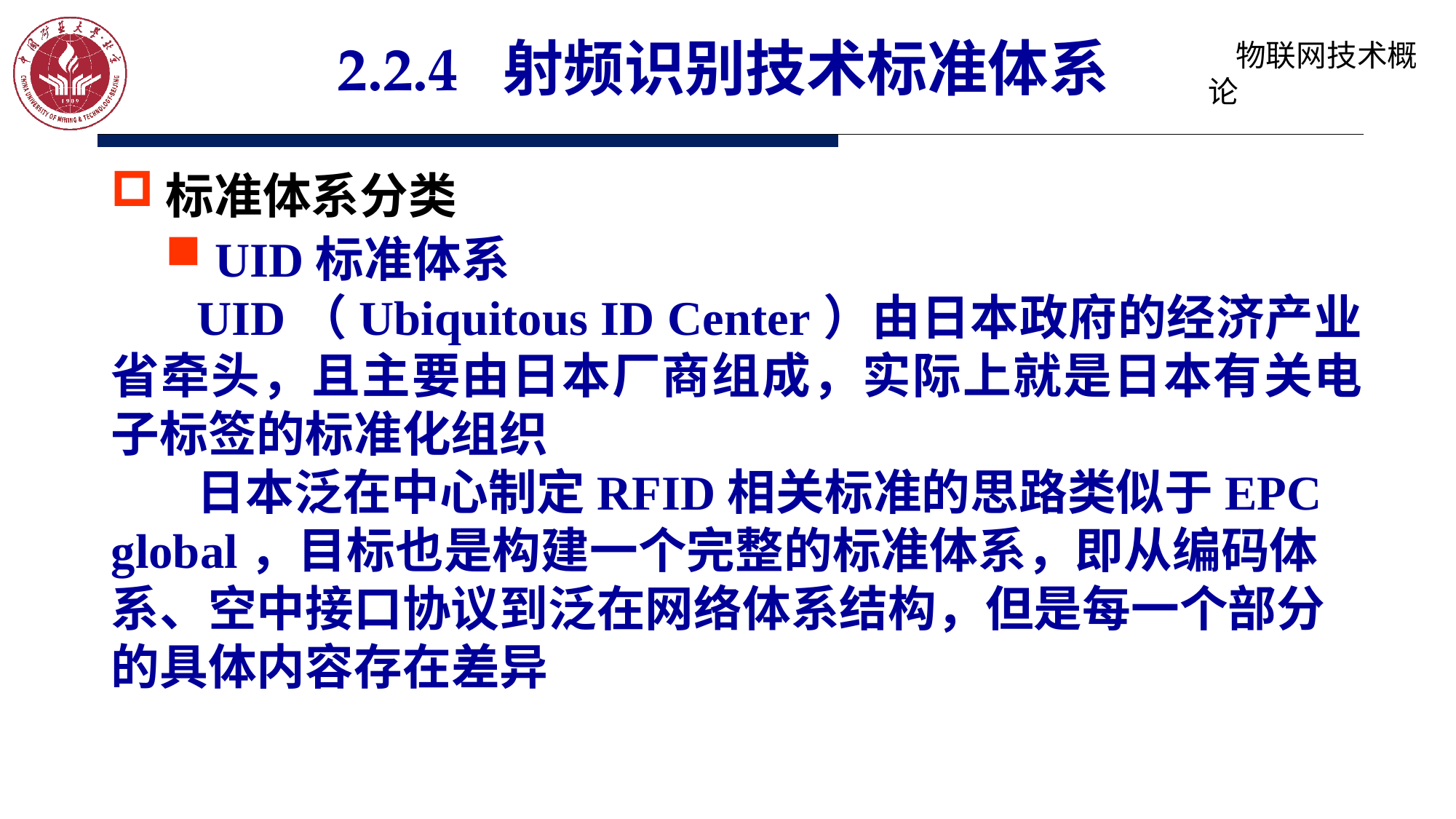

# 2.2.4  射频识别技术标准体系
标准体系分类
 UID标准体系
UID（Ubiquitous ID Center）由日本政府的经济产业省牵头，且主要由日本厂商组成，实际上就是日本有关电子标签的标准化组织
日本泛在中心制定RFID相关标准的思路类似于EPC global，目标也是构建一个完整的标准体系，即从编码体系、空中接口协议到泛在网络体系结构，但是每一个部分的具体内容存在差异